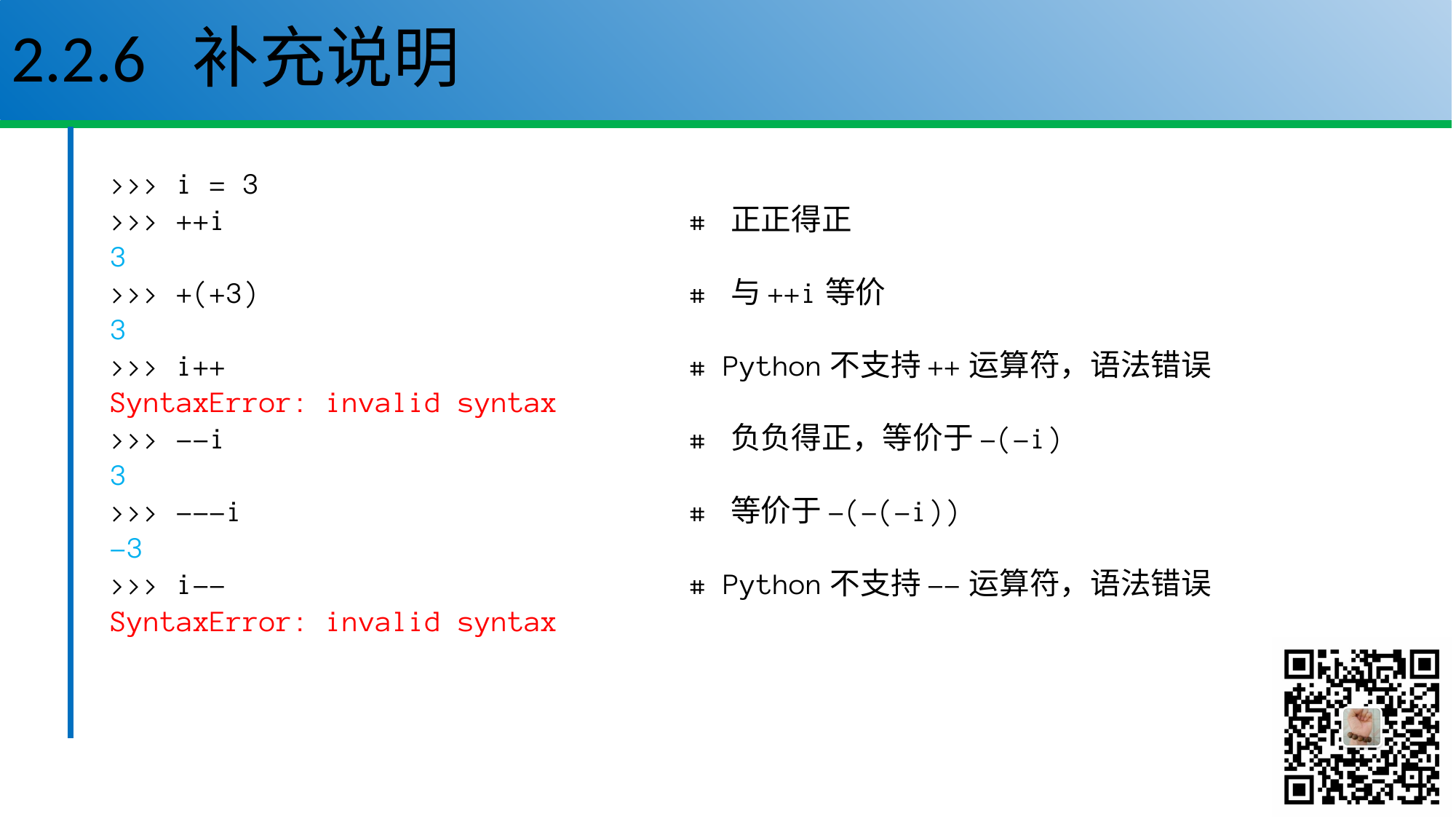

# 2.2.6  补充说明
>>> i = 3
>>> ++i                            # 正正得正
3
>>> +(+3)                          # 与++i等价
3
>>> i++                            # Python不支持++运算符，语法错误
SyntaxError: invalid syntax
>>> --i                            # 负负得正，等价于-(-i)
3
>>> ---i                           # 等价于-(-(-i))
-3
>>> i--                            # Python不支持--运算符，语法错误
SyntaxError: invalid syntax
35